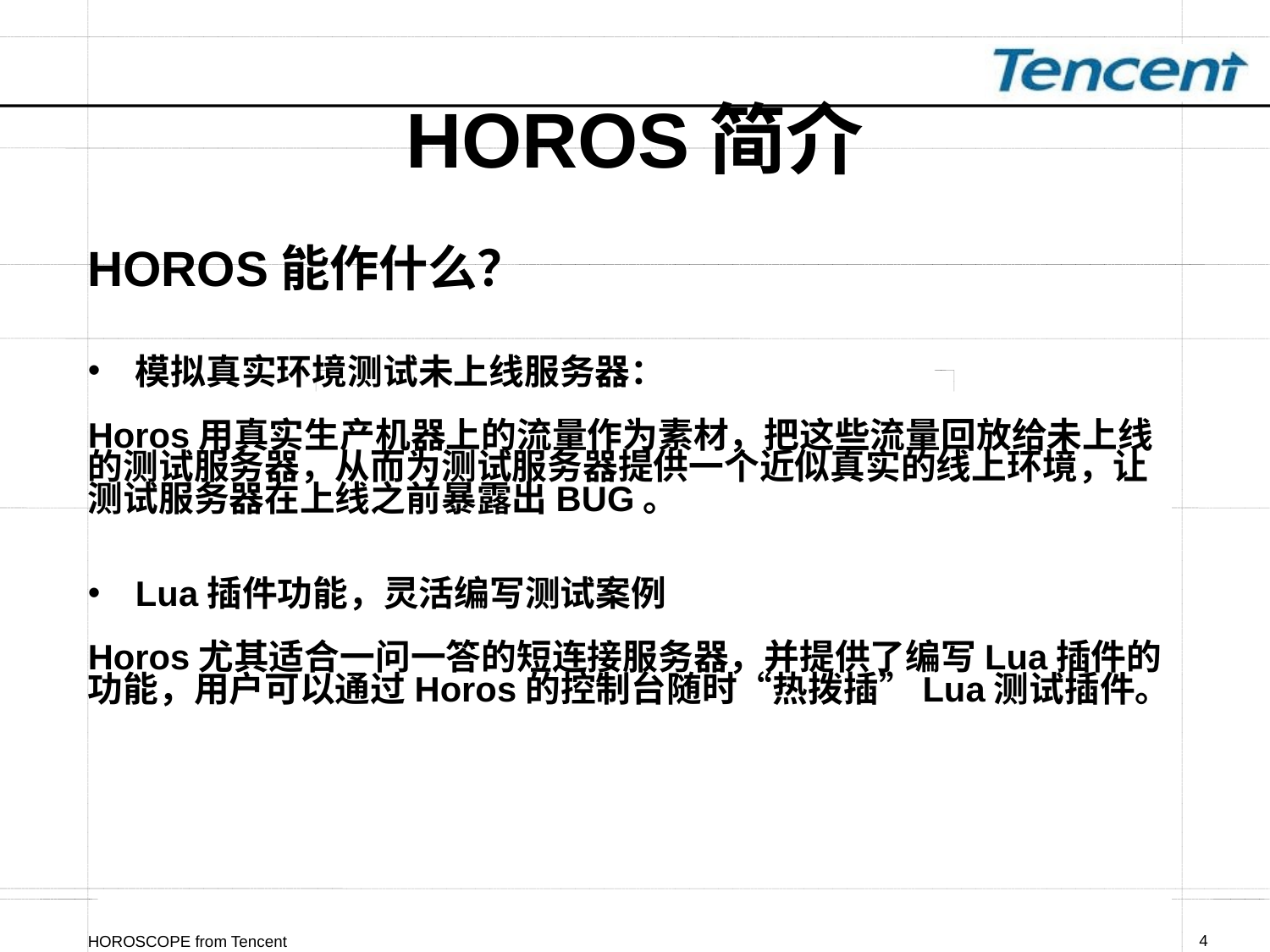

# HOROS简介
HOROS能作什么？

模拟真实环境测试未上线服务器：

Horos用真实生产机器上的流量作为素材，把这些流量回放给未上线
的测试服务器，从而为测试服务器提供一个近似真实的线上环境，让测试服务器在上线之前暴露出BUG。

Lua插件功能，灵活编写测试案例

Horos尤其适合一问一答的短连接服务器，并提供了编写Lua插件的功能，用户可以通过Horos的控制台随时“热拨插”Lua测试插件。

HOROSCOPE from Tencent